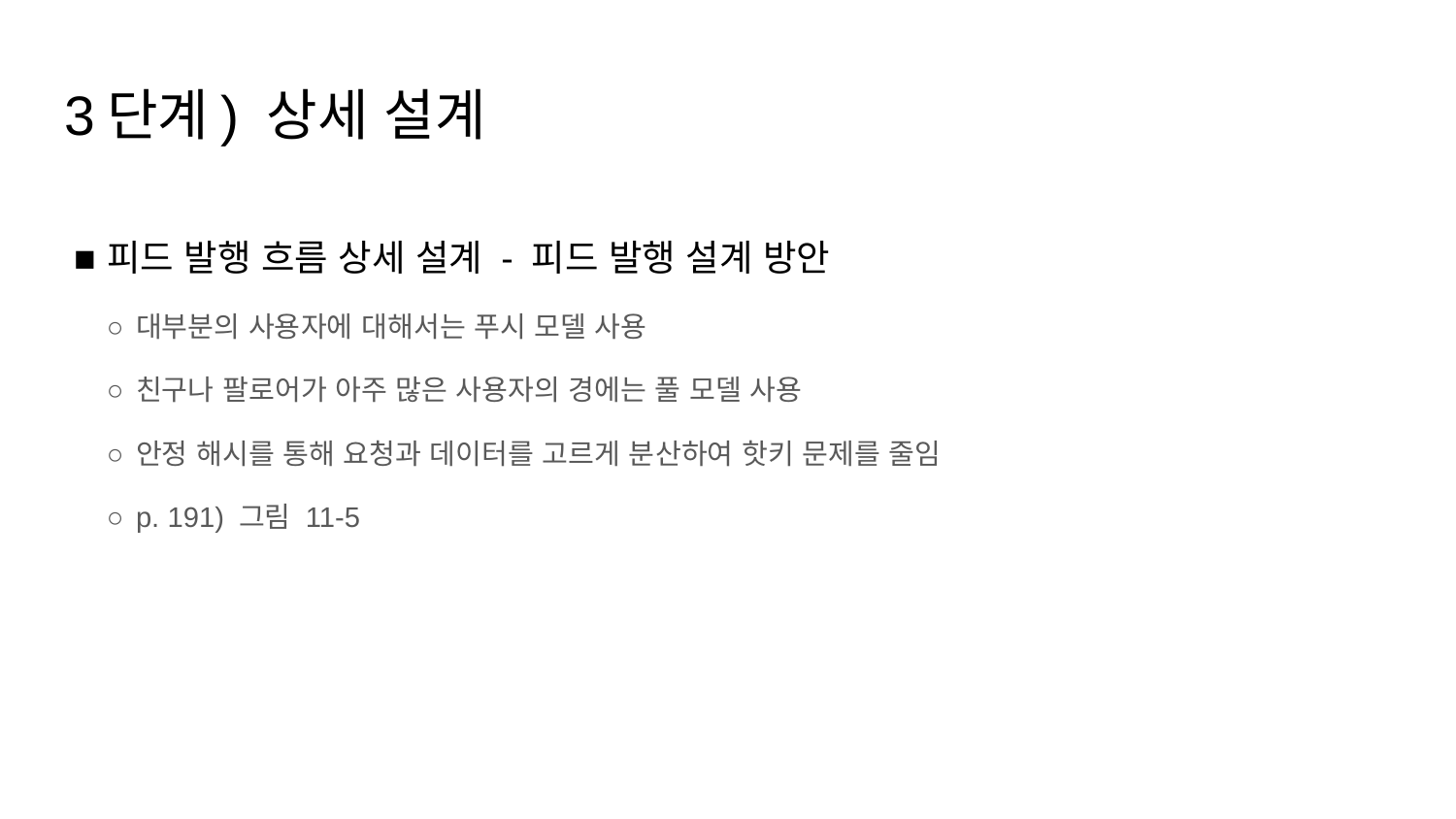

# 3단계) 상세 설계
피드 발행 흐름 상세 설계 - 피드 발행 설계 방안
대부분의 사용자에 대해서는 푸시 모델 사용
친구나 팔로어가 아주 많은 사용자의 경에는 풀 모델 사용
안정 해시를 통해 요청과 데이터를 고르게 분산하여 핫키 문제를 줄임
p. 191) 그림 11-5